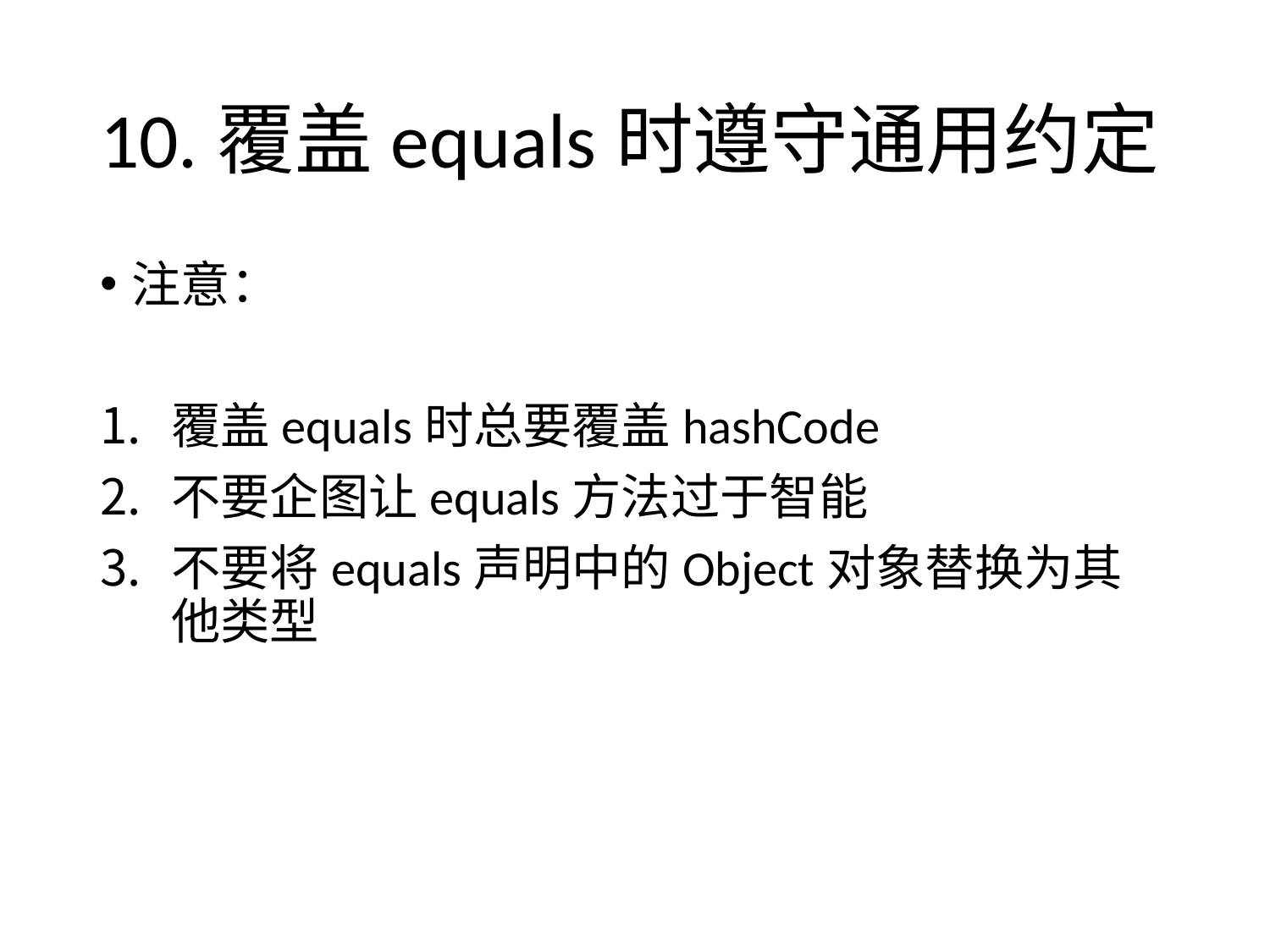

# 10.覆盖equals时遵守通用约定
注意：

覆盖equals时总要覆盖hashCode
不要企图让equals方法过于智能
不要将equals声明中的Object对象替换为其他类型